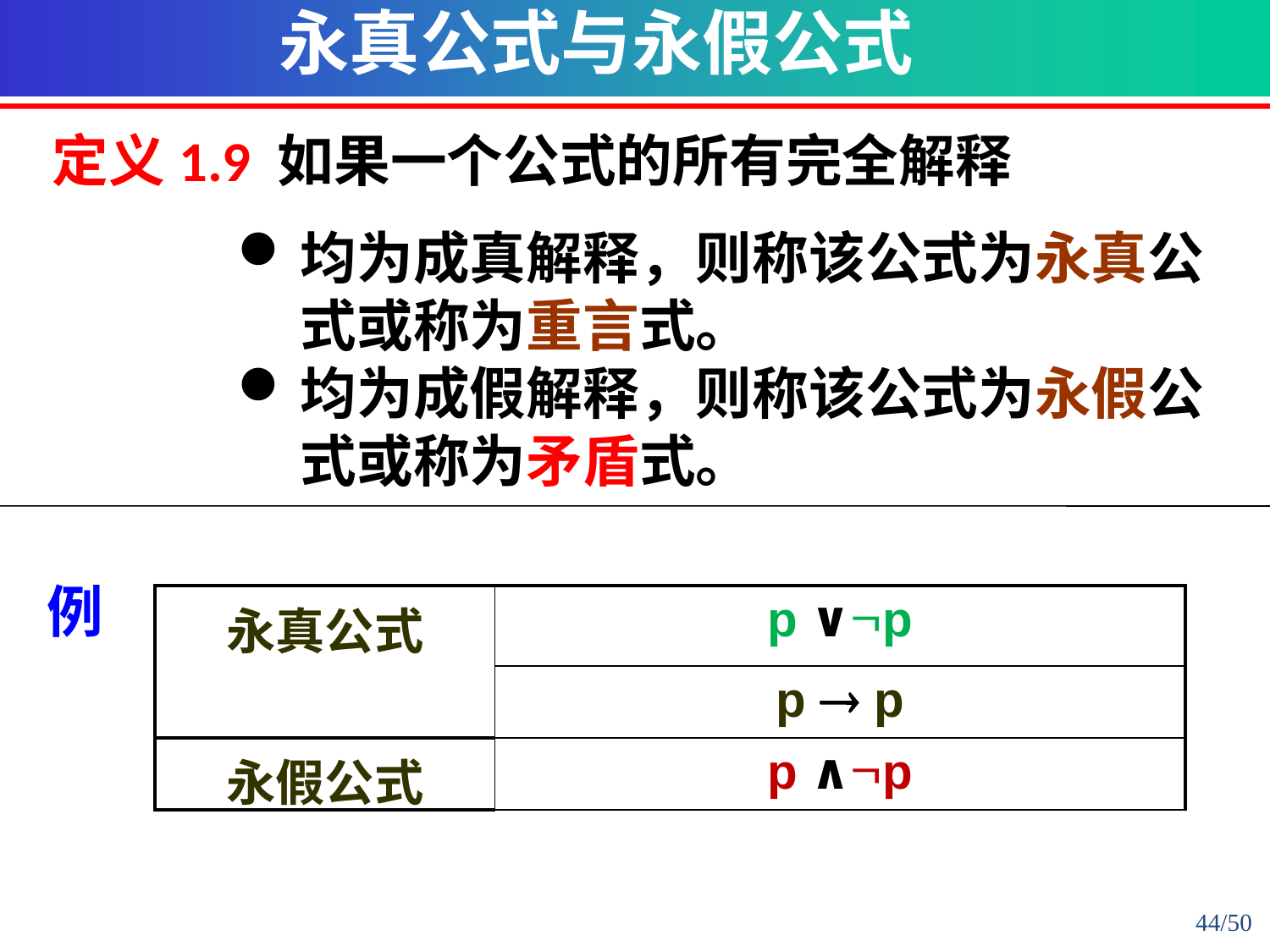

永真公式与永假公式
定义1.9 如果一个公式的所有完全解释

均为成真解释，则称该公式为永真公式或称为重言式。
均为成假解释，则称该公式为永假公式或称为矛盾式。

例

| 永真公式 | p ∨¬p |
| --- | --- |
|  | p → p |
| 永假公式 | p ∧¬p |
44/50